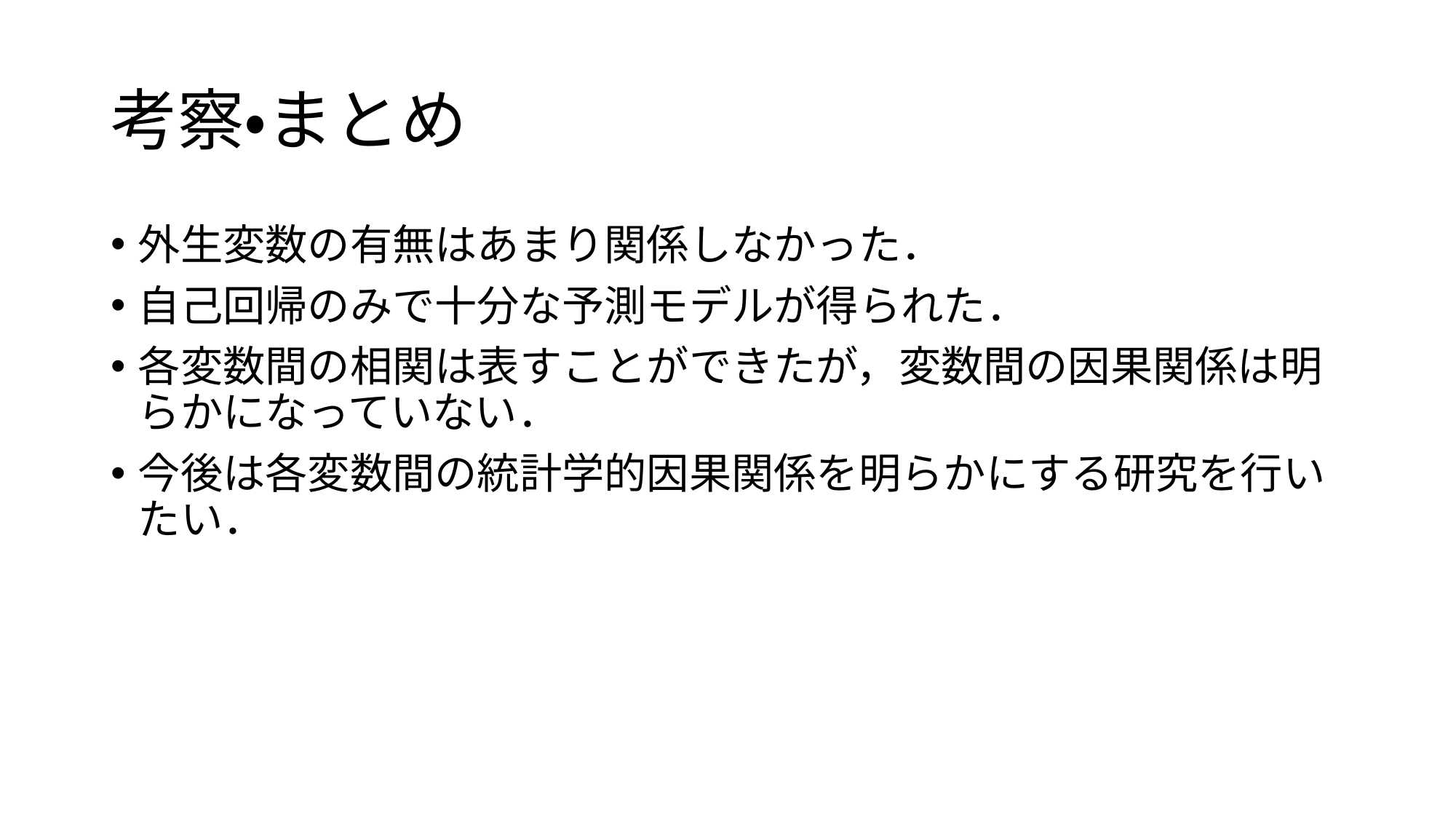

# 考察・まとめ
外生変数の有無はあまり関係しなかった．
自己回帰のみで十分な予測モデルが得られた．
各変数間の相関は表すことができたが，変数間の因果関係は明らかになっていない．
今後は各変数間の統計学的因果関係を明らかにする研究を行いたい．